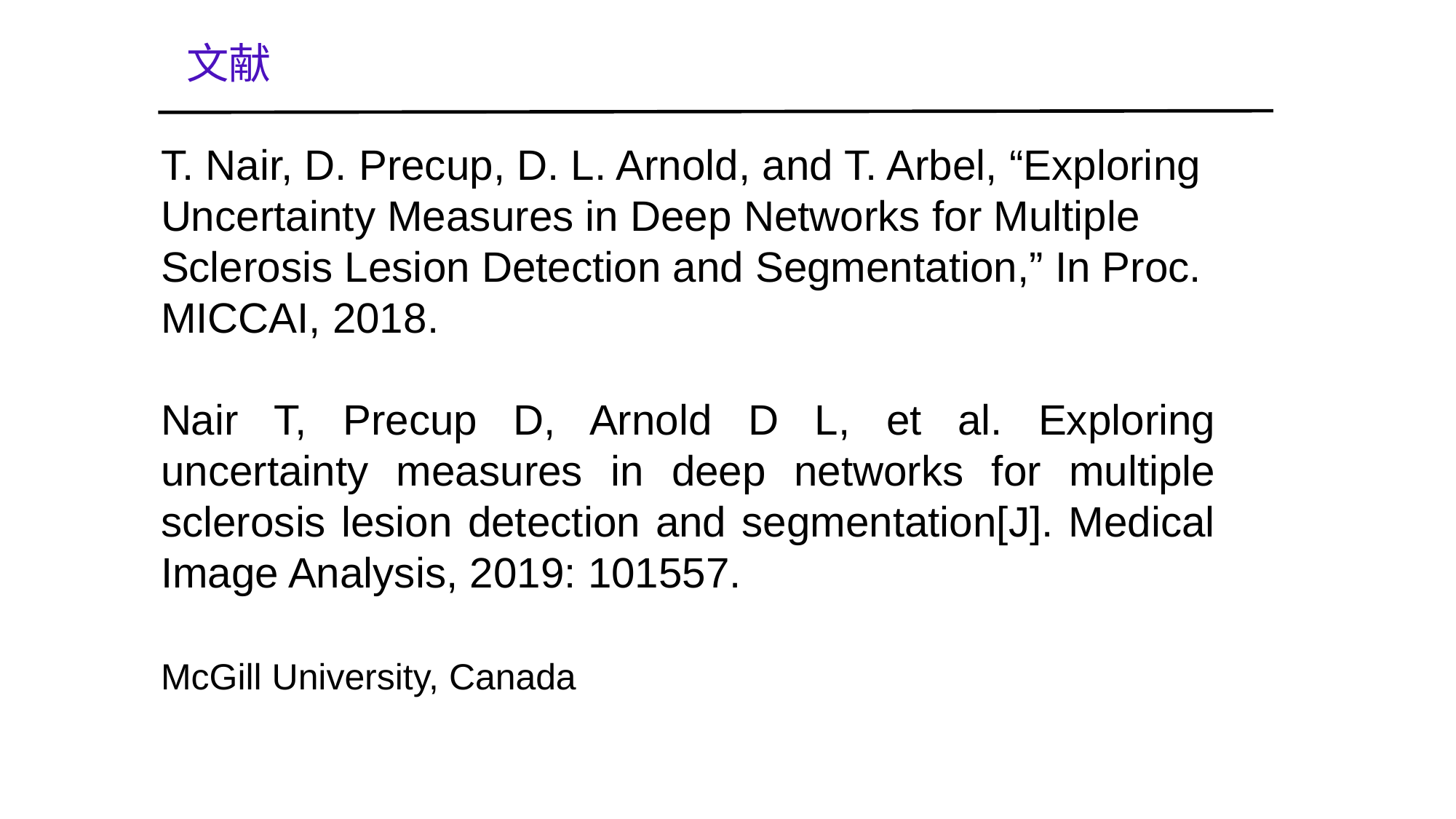

文献
T. Nair, D. Precup, D. L. Arnold, and T. Arbel, “Exploring Uncertainty Measures in Deep Networks for Multiple Sclerosis Lesion Detection and Segmentation,” In Proc. MICCAI, 2018.

Nair T, Precup D, Arnold D L, et al. Exploring uncertainty measures in deep networks for multiple sclerosis lesion detection and segmentation[J]. Medical Image Analysis, 2019: 101557.

McGill University, Canada